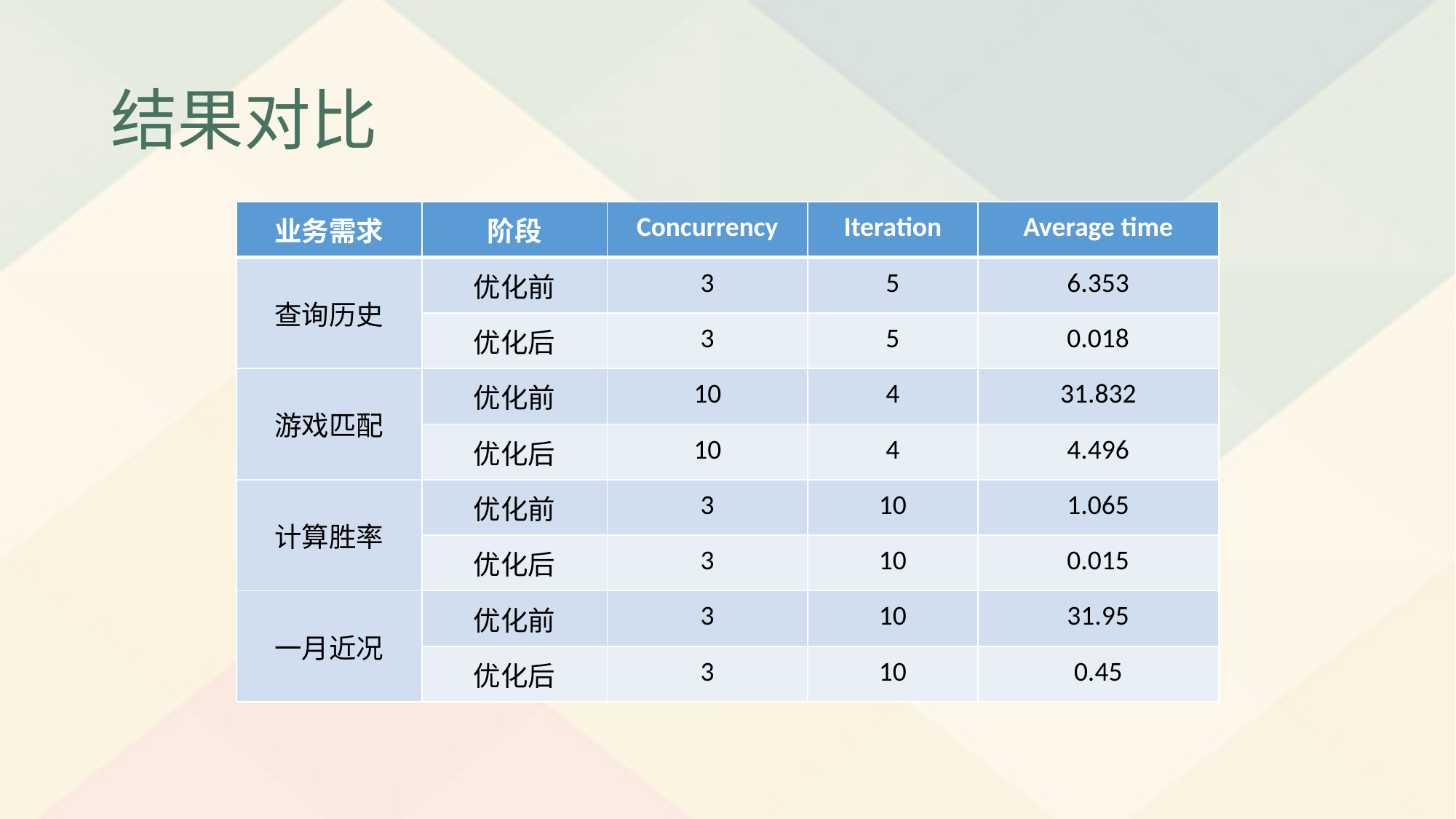

# 结果对比
| 业务需求 | 阶段 | Concurrency | Iteration | Average time |
| --- | --- | --- | --- | --- |
| 查询历史 | 优化前 | 3 | 5 | 6.353 |
|  | 优化后 | 3 | 5 | 0.018 |
| 游戏匹配 | 优化前 | 10 | 4 | 31.832 |
|  | 优化后 | 10 | 4 | 4.496 |
| 计算胜率 | 优化前 | 3 | 10 | 1.065 |
|  | 优化后 | 3 | 10 | 0.015 |
| 一月近况 | 优化前 | 3 | 10 | 31.95 |
|  | 优化后 | 3 | 10 | 0.45 |